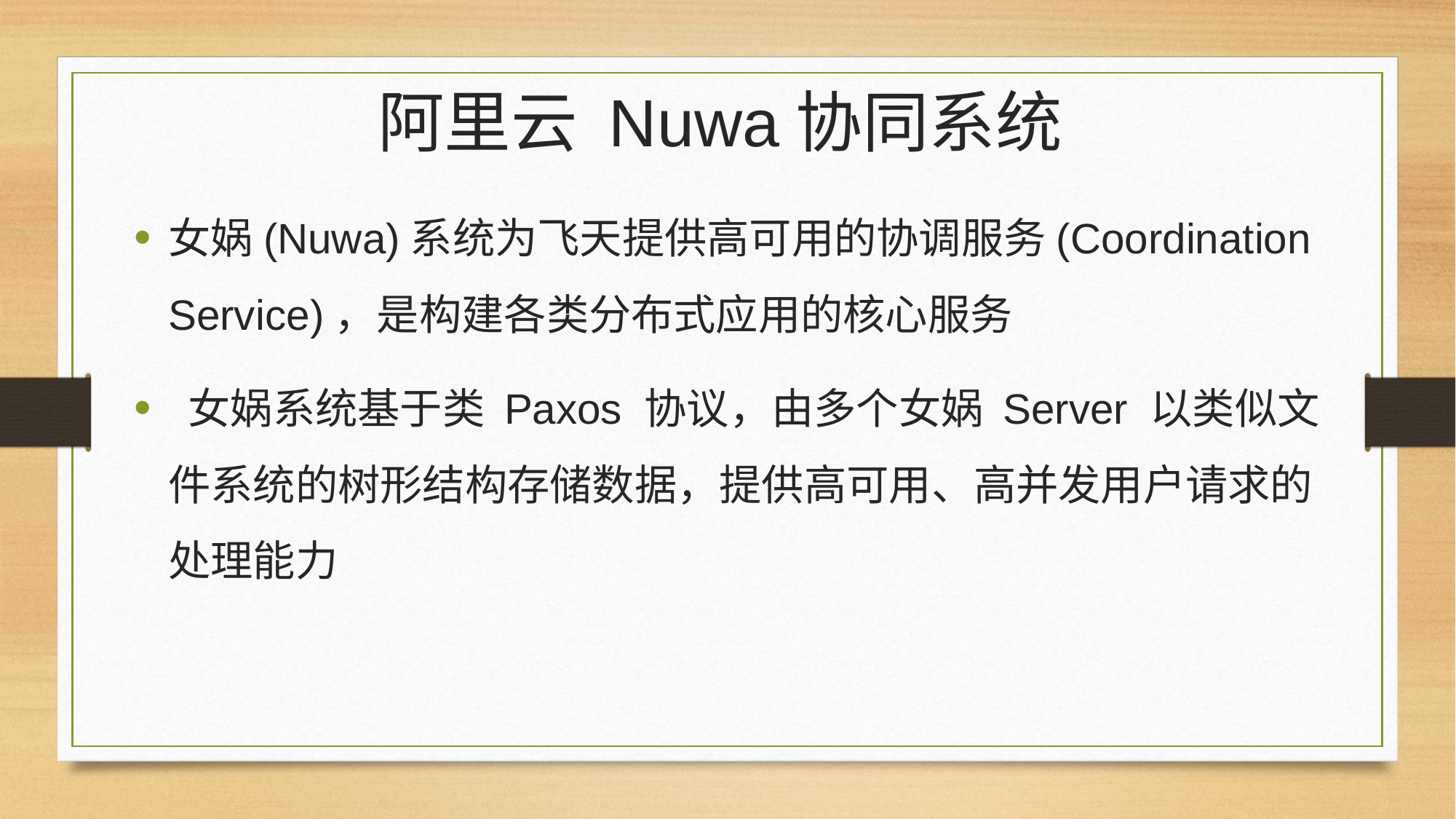

# 阿里云 Nuwa协同系统
女娲(Nuwa)系统为飞天提供高可用的协调服务(Coordination Service)，是构建各类分布式应用的核心服务
 女娲系统基于类 Paxos 协议，由多个女娲 Server 以类似文件系统的树形结构存储数据，提供高可用、高并发用户请求的处理能力